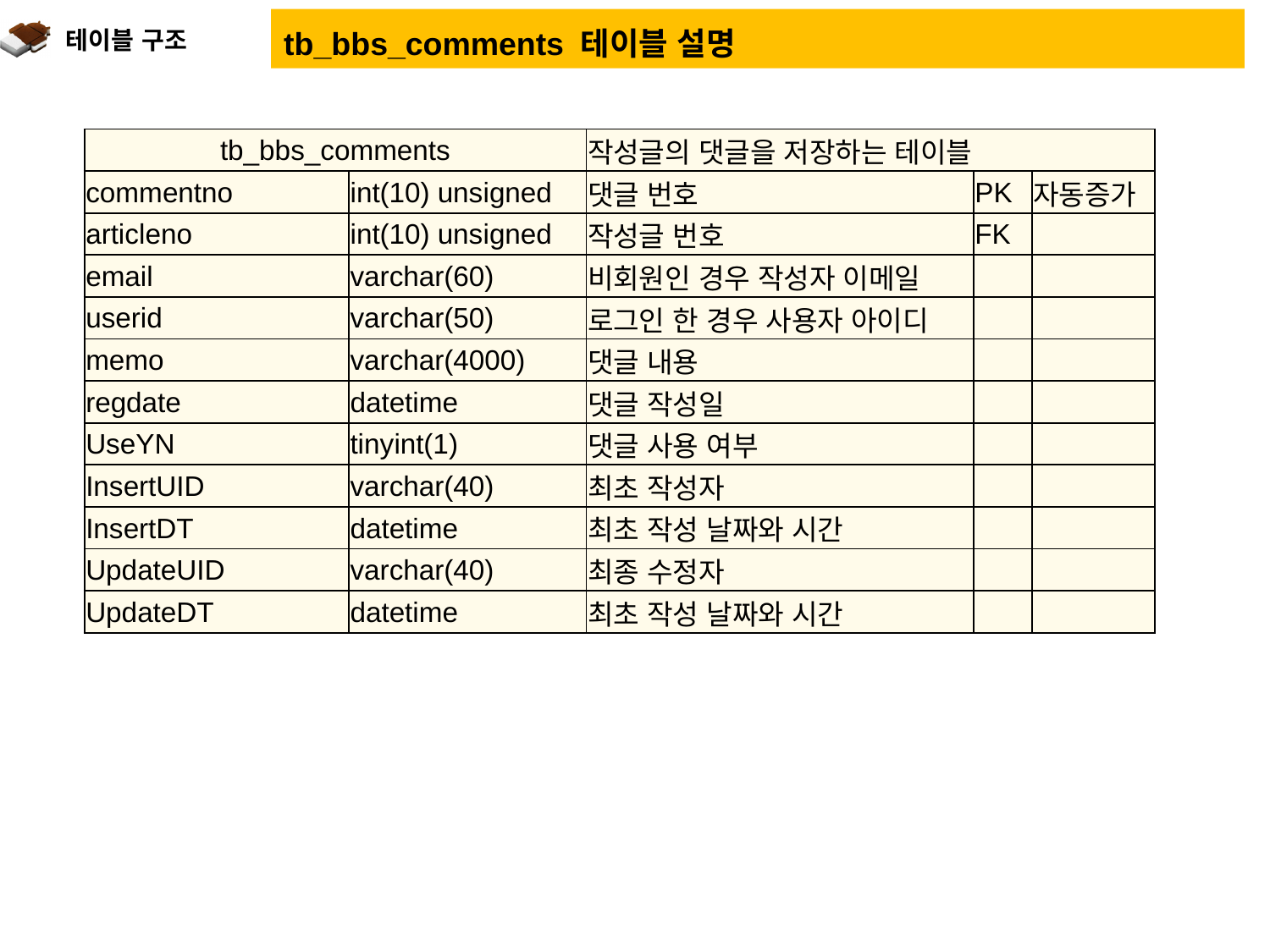

테이블 구조
# tb_bbs_comments 테이블 설명

| tb\_bbs\_comments |  | 작성글의 댓글을 저장하는 테이블 |  |  |
| --- | --- | --- | --- | --- |
| commentno | int(10) unsigned | 댓글 번호 | PK | 자동증가 |
| articleno | int(10) unsigned | 작성글 번호 | FK |  |
| email | varchar(60) | 비회원인 경우 작성자 이메일 |  |  |
| userid | varchar(50) | 로그인 한 경우 사용자 아이디 |  |  |
| memo | varchar(4000) | 댓글 내용 |  |  |
| regdate | datetime | 댓글 작성일 |  |  |
| UseYN | tinyint(1) | 댓글 사용 여부 |  |  |
| InsertUID | varchar(40) | 최초 작성자 |  |  |
| InsertDT | datetime | 최초 작성 날짜와 시간 |  |  |
| UpdateUID | varchar(40) | 최종 수정자 |  |  |
| UpdateDT | datetime | 최초 작성 날짜와 시간 |  |  |